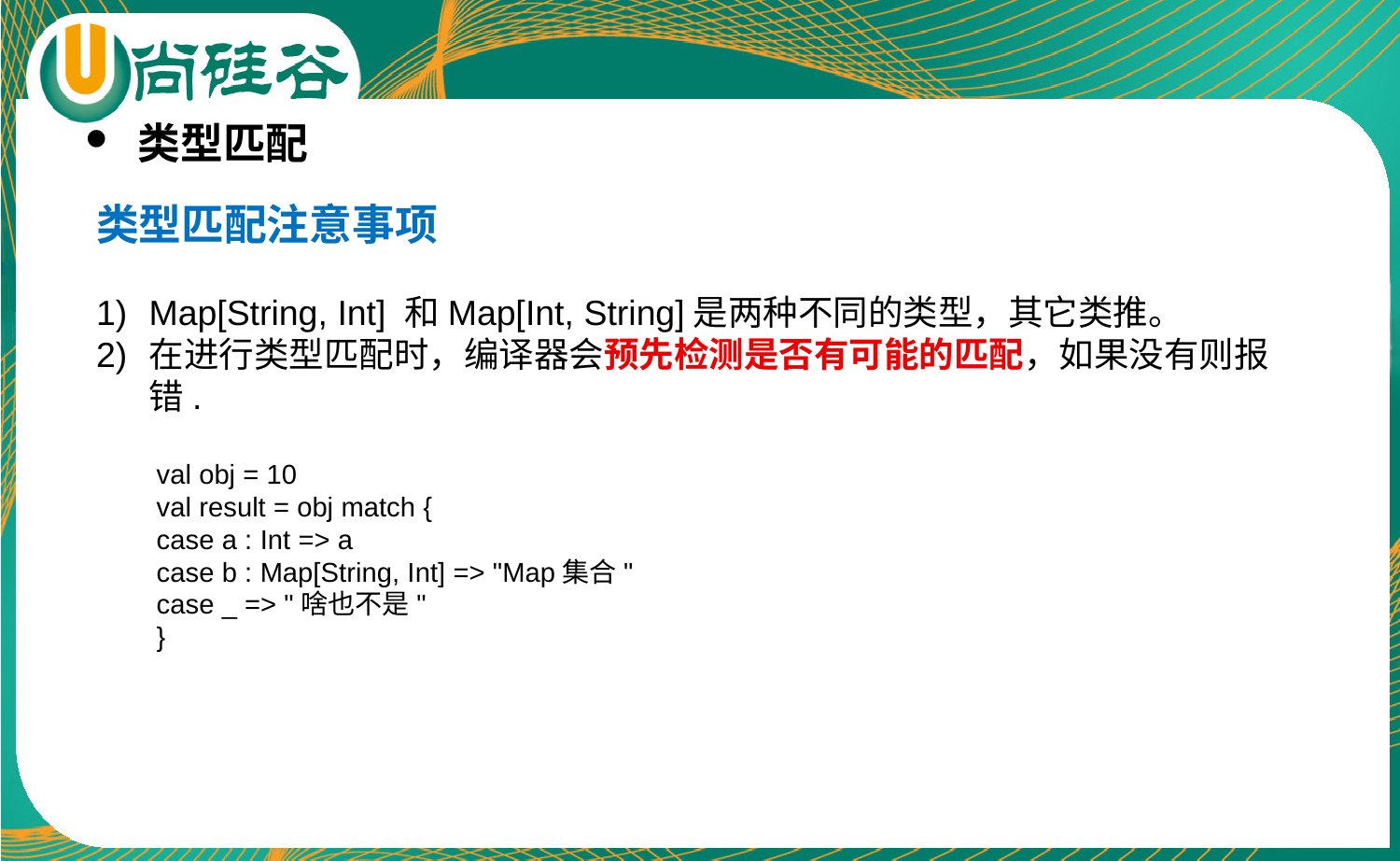

类型匹配

类型匹配注意事项

Map[String, Int] 和Map[Int, String]是两种不同的类型，其它类推。
在进行类型匹配时，编译器会预先检测是否有可能的匹配，如果没有则报错.

val obj = 10
val result = obj match {
case a : Int => a
case b : Map[String, Int] => "Map集合"
case _ => "啥也不是"
}